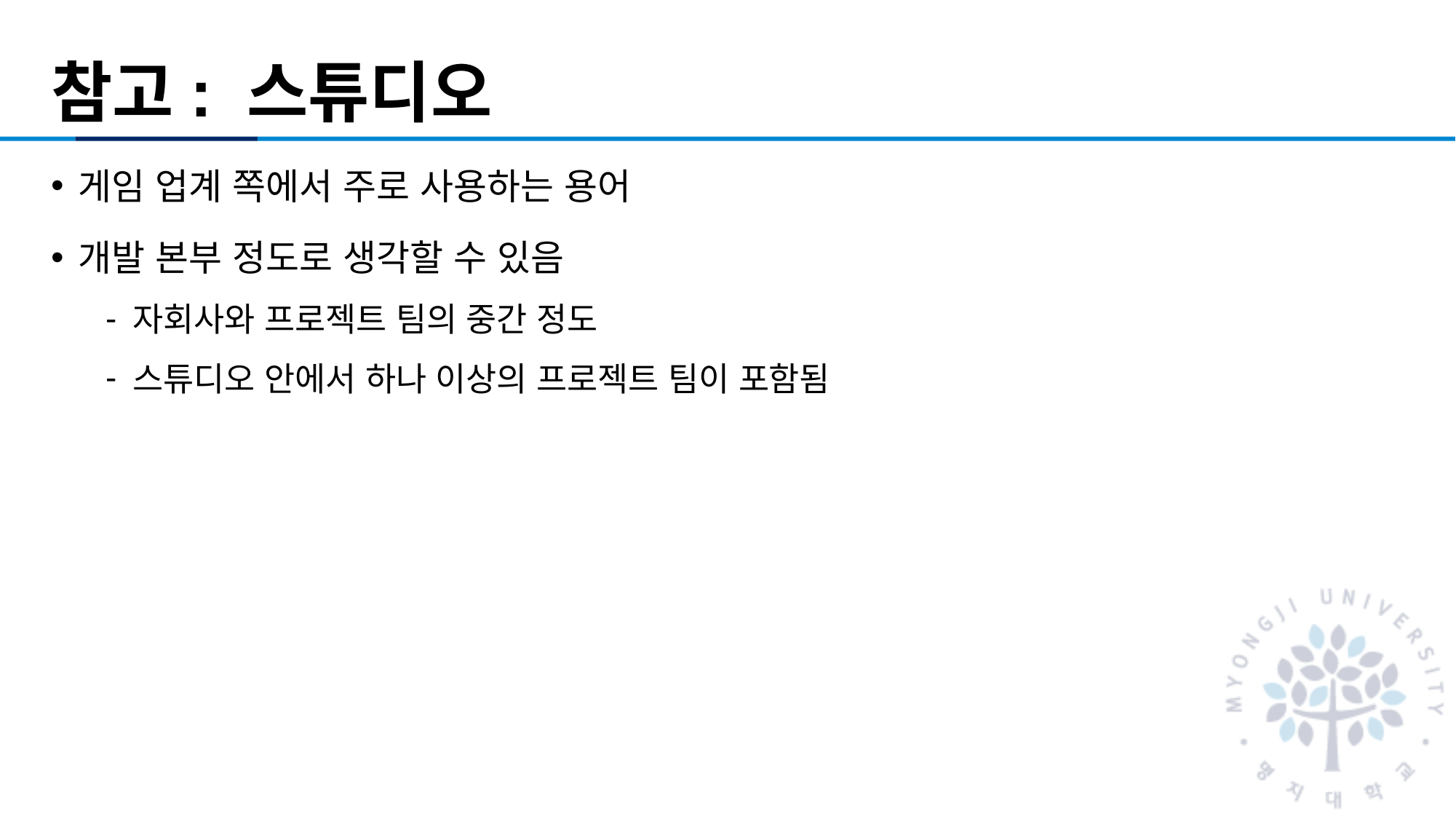

# 참고: 스튜디오
게임 업계 쪽에서 주로 사용하는 용어
개발 본부 정도로 생각할 수 있음
자회사와 프로젝트 팀의 중간 정도
스튜디오 안에서 하나 이상의 프로젝트 팀이 포함됨